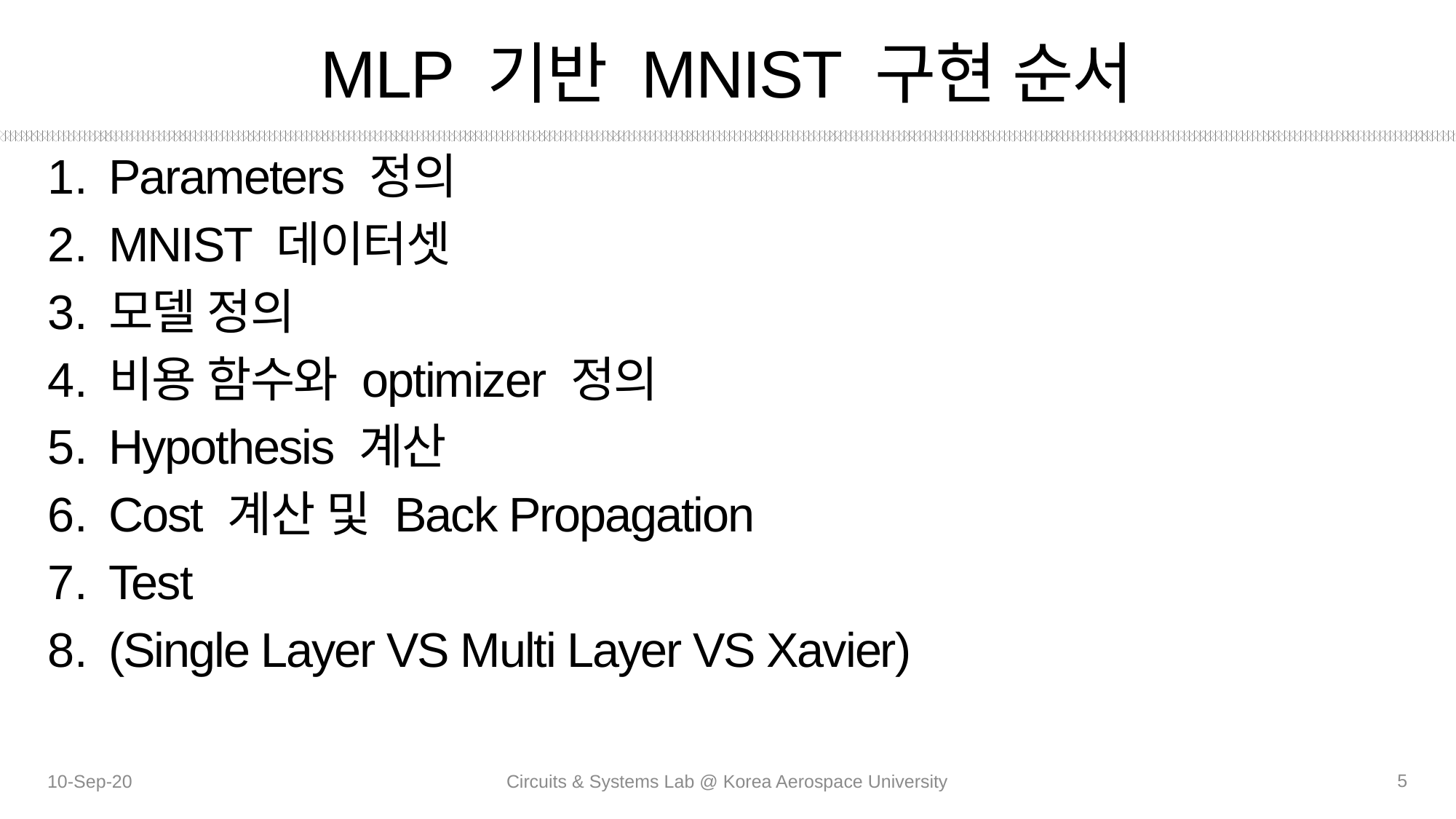

# MLP 기반 MNIST 구현 순서
Parameters 정의
MNIST 데이터셋
모델 정의
비용 함수와 optimizer 정의
Hypothesis 계산
Cost 계산 및 Back Propagation
Test
(Single Layer VS Multi Layer VS Xavier)

5
10-Sep-20
Circuits & Systems Lab @ Korea Aerospace University